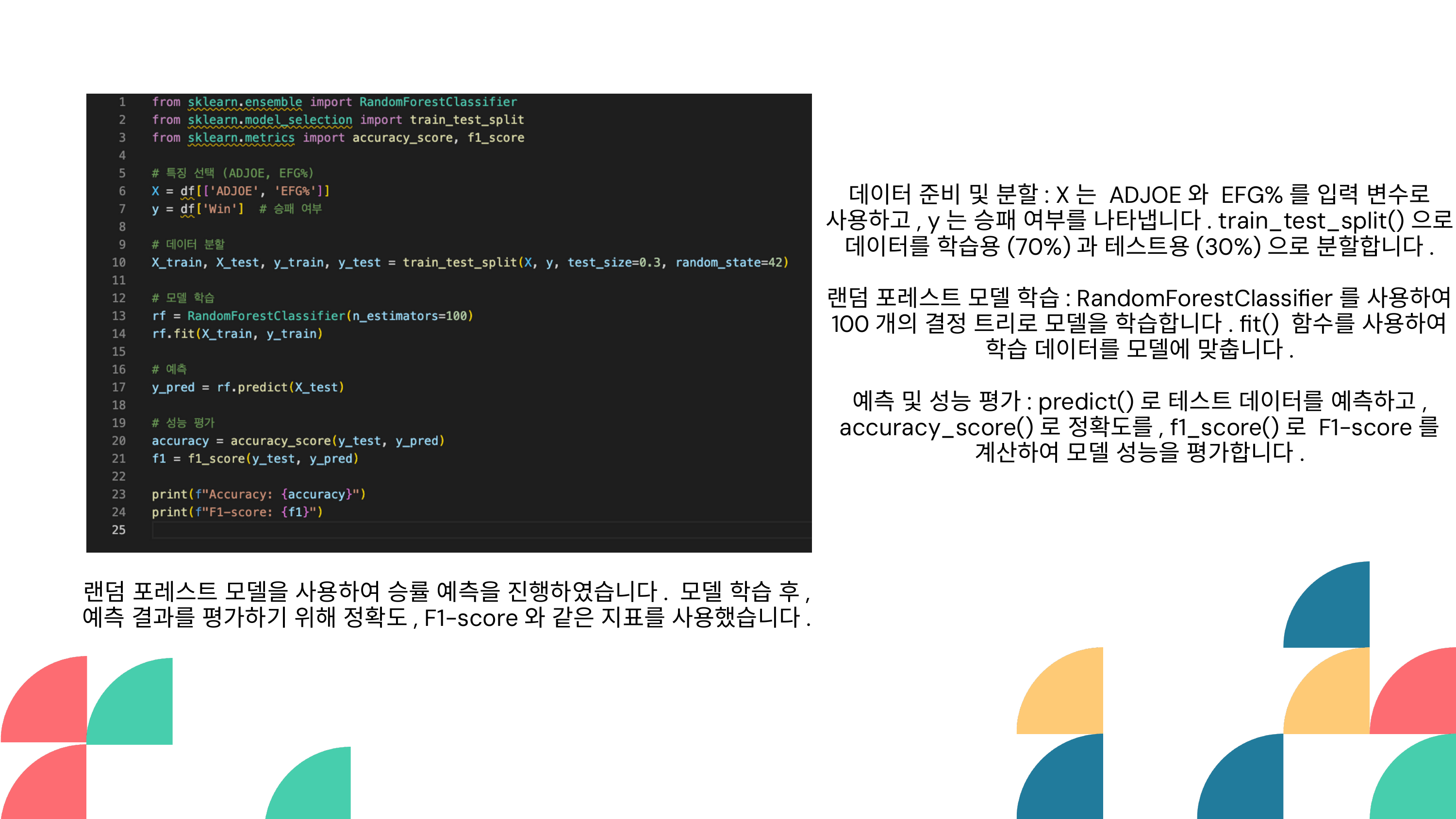

데이터 준비 및 분할: X는 ADJOE와 EFG%를 입력 변수로 사용하고, y는 승패 여부를 나타냅니다. train_test_split()으로 데이터를 학습용(70%)과 테스트용(30%)으로 분할합니다.

랜덤 포레스트 모델 학습: RandomForestClassifier를 사용하여 100개의 결정 트리로 모델을 학습합니다. fit() 함수를 사용하여 학습 데이터를 모델에 맞춥니다.

예측 및 성능 평가: predict()로 테스트 데이터를 예측하고, accuracy_score()로 정확도를, f1_score()로 F1-score를 계산하여 모델 성능을 평가합니다.

랜덤 포레스트 모델을 사용하여 승률 예측을 진행하였습니다. 모델 학습 후, 예측 결과를 평가하기 위해 정확도, F1-score와 같은 지표를 사용했습니다.